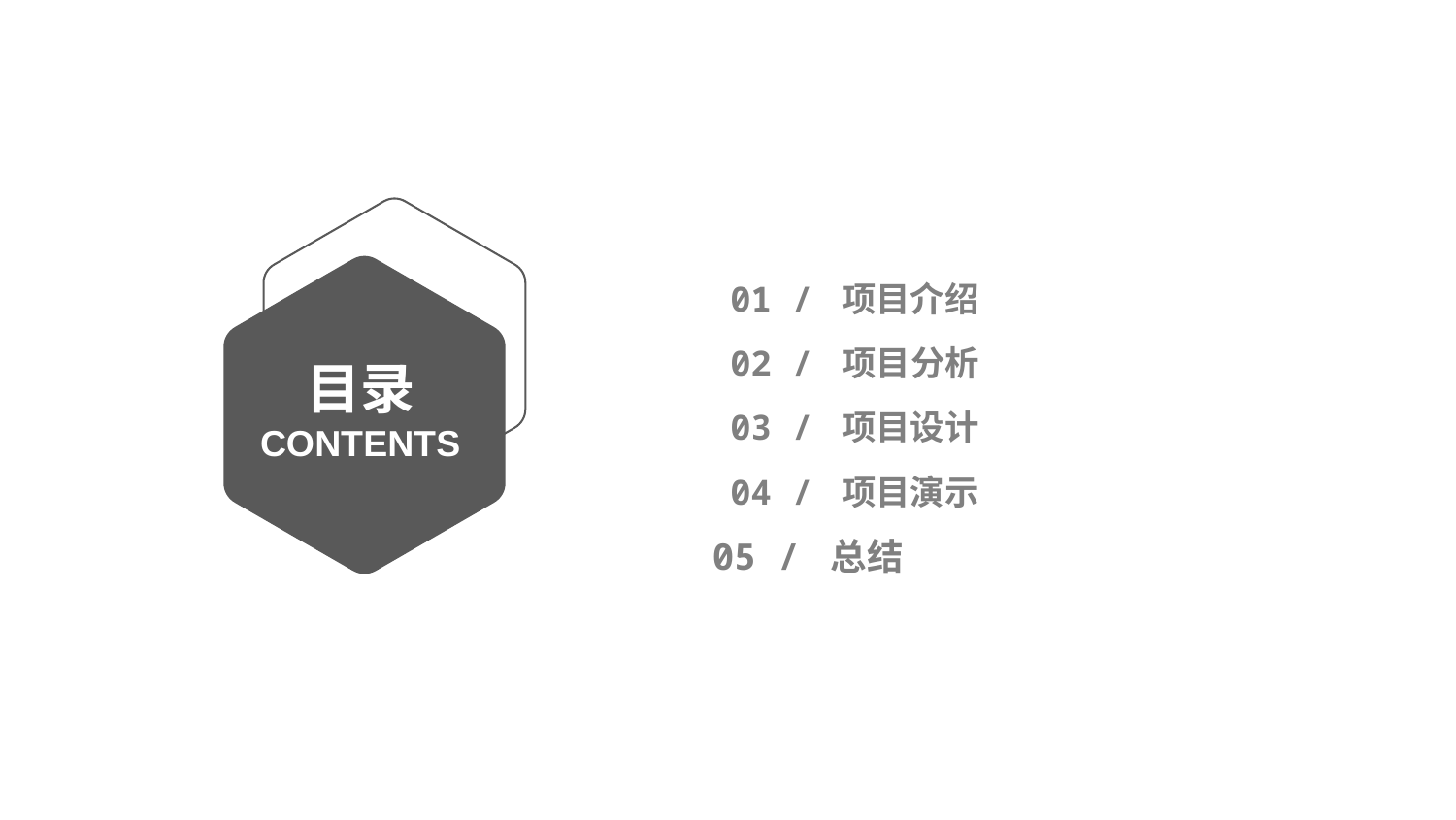

01 / 项目介绍
02 / 项目分析
目录
CONTENTS
03 / 项目设计
04 / 项目演示
05 / 总结